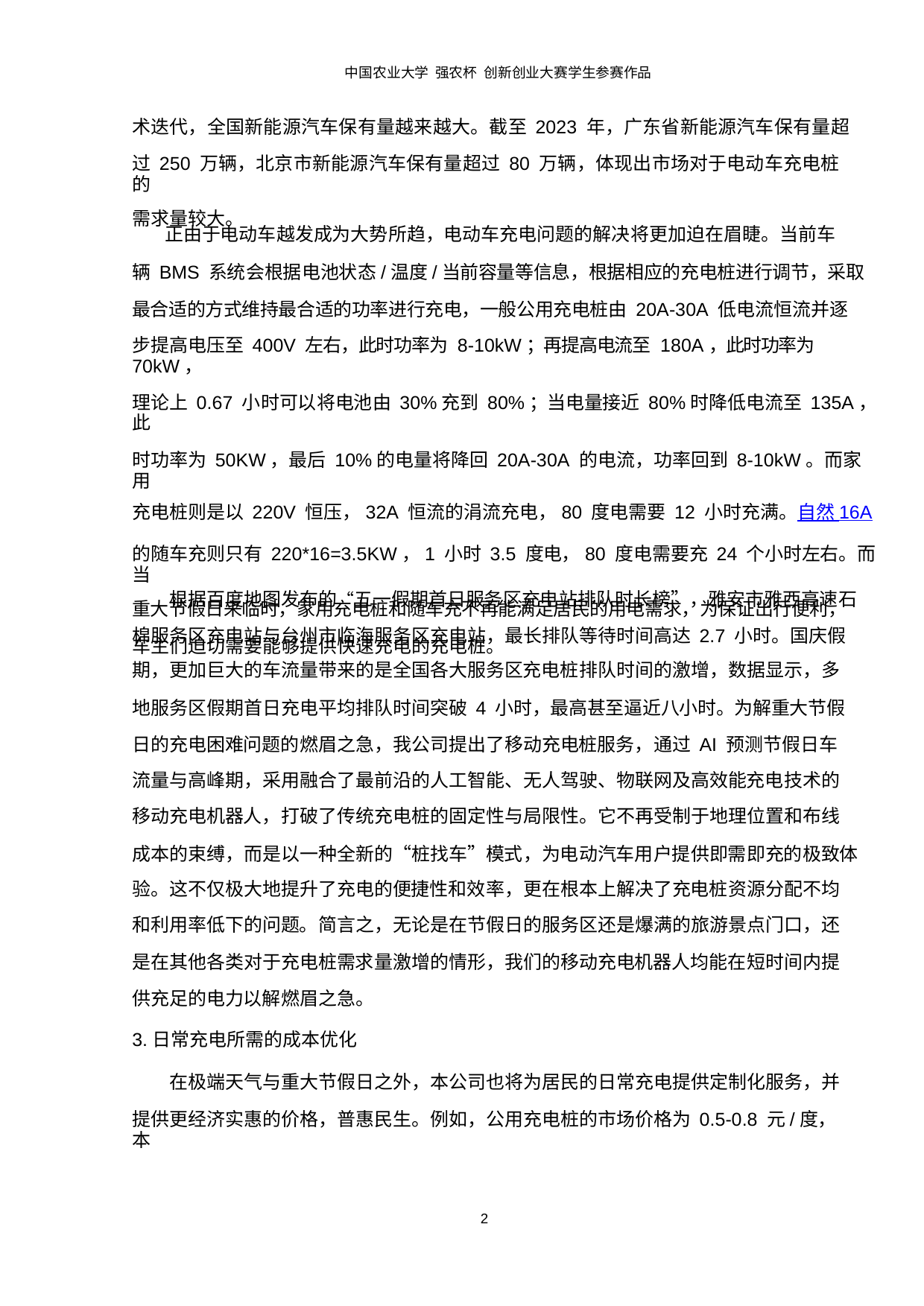

中国农业大学 强农杯 创新创业大赛学生参赛作品
术迭代，全国新能源汽车保有量越来越大。截至 2023 年，广东省新能源汽车保有量超
过 250 万辆，北京市新能源汽车保有量超过 80 万辆，体现出市场对于电动车充电桩的
需求量较大。
正由于电动车越发成为大势所趋，电动车充电问题的解决将更加迫在眉睫。当前车
辆 BMS 系统会根据电池状态/温度/当前容量等信息，根据相应的充电桩进行调节，采取
最合适的方式维持最合适的功率进行充电，一般公用充电桩由 20A-30A 低电流恒流并逐
步提高电压至 400V 左右，此时功率为 8-10kW；再提高电流至 180A，此时功率为 70kW，
理论上 0.67 小时可以将电池由 30%充到 80%；当电量接近 80%时降低电流至 135A，此
时功率为 50KW，最后 10%的电量将降回 20A-30A 的电流，功率回到 8-10kW。而家用
充电桩则是以 220V 恒压，32A 恒流的涓流充电，80 度电需要 12 小时充满。自然 16A
的随车充则只有 220*16=3.5KW，1 小时 3.5 度电，80 度电需要充 24 个小时左右。而当
重大节假日来临时，家用充电桩和随车充不再能满足居民的用电需求，为保证出行便利，
车主们迫切需要能够提供快速充电的充电桩。
根据百度地图发布的“五一假期首日服务区充电站排队时长榜”，雅安市雅西高速石
棉服务区充电站与台州市临海服务区充电站，最长排队等待时间高达 2.7 小时。国庆假
期，更加巨大的车流量带来的是全国各大服务区充电桩排队时间的激增，数据显示，多
地服务区假期首日充电平均排队时间突破 4 小时，最高甚至逼近八小时。为解重大节假
日的充电困难问题的燃眉之急，我公司提出了移动充电桩服务，通过 AI 预测节假日车
流量与高峰期，采用融合了最前沿的人工智能、无人驾驶、物联网及高效能充电技术的
移动充电机器人，打破了传统充电桩的固定性与局限性。它不再受制于地理位置和布线
成本的束缚，而是以一种全新的“桩找车”模式，为电动汽车用户提供即需即充的极致体
验。这不仅极大地提升了充电的便捷性和效率，更在根本上解决了充电桩资源分配不均
和利用率低下的问题。简言之，无论是在节假日的服务区还是爆满的旅游景点门口，还
是在其他各类对于充电桩需求量激增的情形，我们的移动充电机器人均能在短时间内提
供充足的电力以解燃眉之急。
3.日常充电所需的成本优化
在极端天气与重大节假日之外，本公司也将为居民的日常充电提供定制化服务，并
提供更经济实惠的价格，普惠民生。例如，公用充电桩的市场价格为 0.5-0.8 元/度，本
2